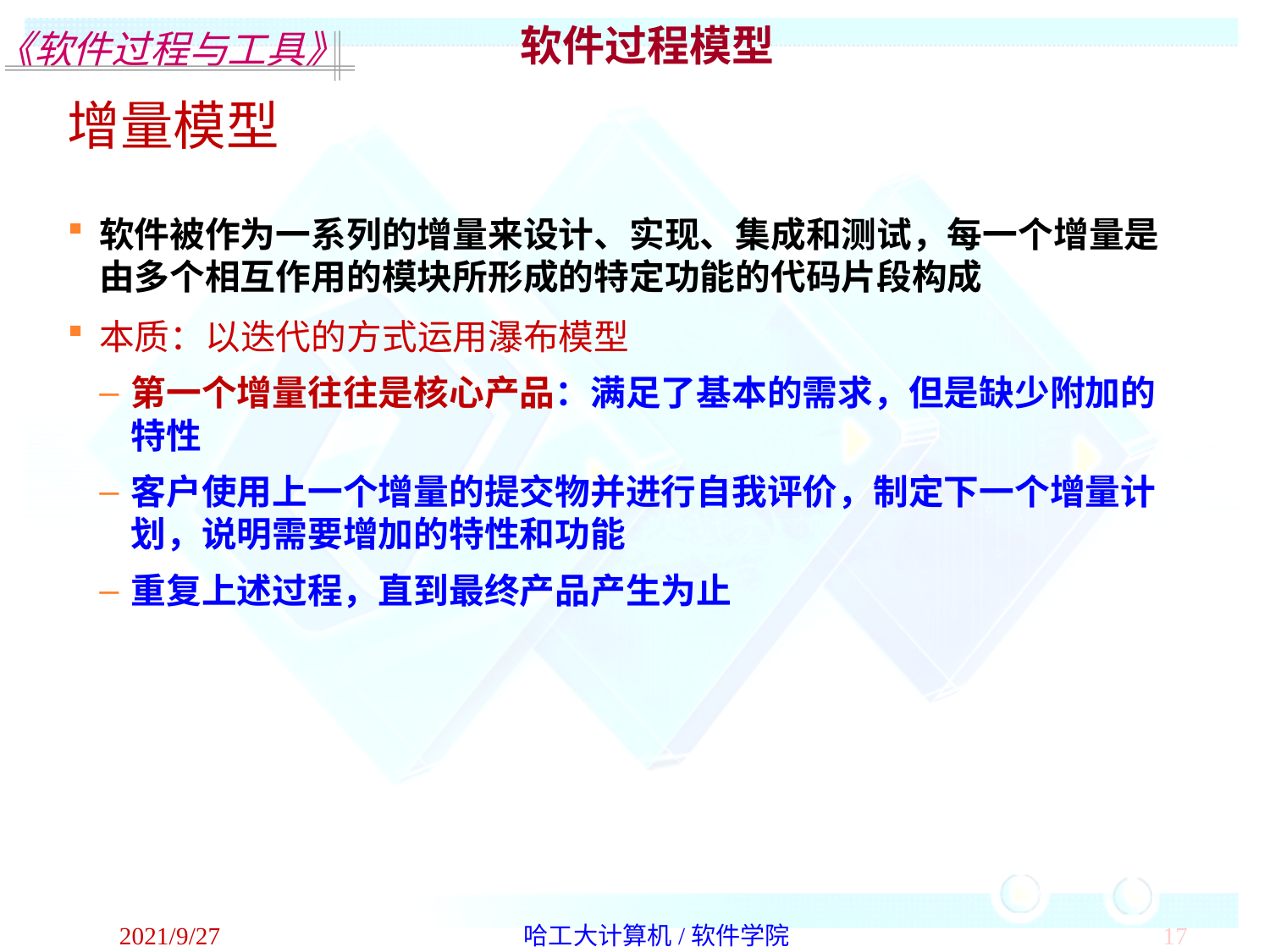

软件过程模型
增量模型
软件被作为一系列的增量来设计、实现、集成和测试，每一个增量是由多个相互作用的模块所形成的特定功能的代码片段构成
本质：以迭代的方式运用瀑布模型
第一个增量往往是核心产品：满足了基本的需求，但是缺少附加的特性
客户使用上一个增量的提交物并进行自我评价，制定下一个增量计划，说明需要增加的特性和功能
重复上述过程，直到最终产品产生为止